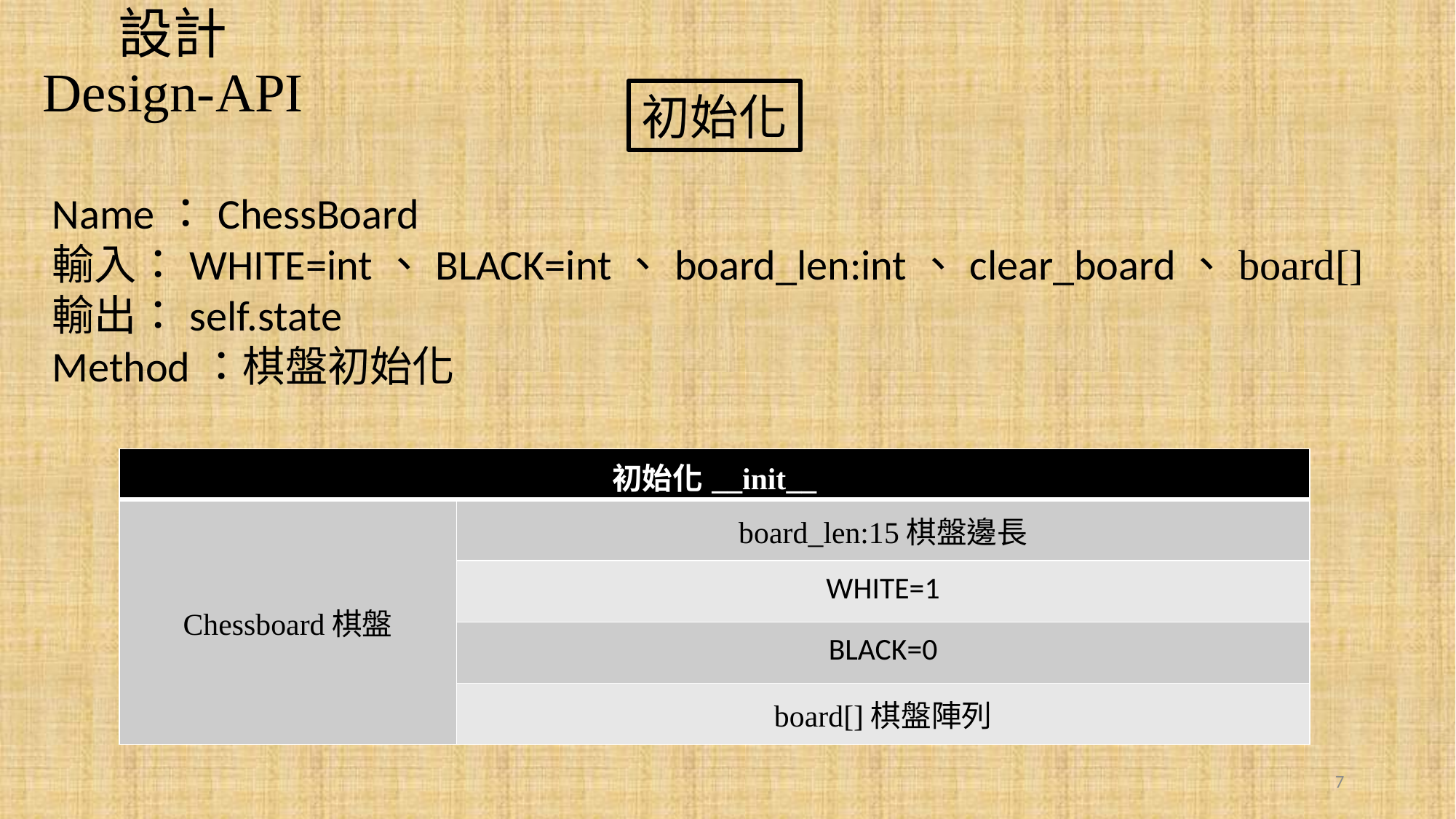

設計
Design-API
初始化
Name：ChessBoard
輸入：WHITE=int、BLACK=int、board_len:int、clear_board、board[]
輸出：self.state
Method：棋盤初始化
| 初始化\_\_init\_\_ |  |
| --- | --- |
| Chessboard棋盤 | board\_len:15棋盤邊長 |
|  | WHITE=1 |
|  | BLACK=0 |
|  | board[]棋盤陣列 |
7